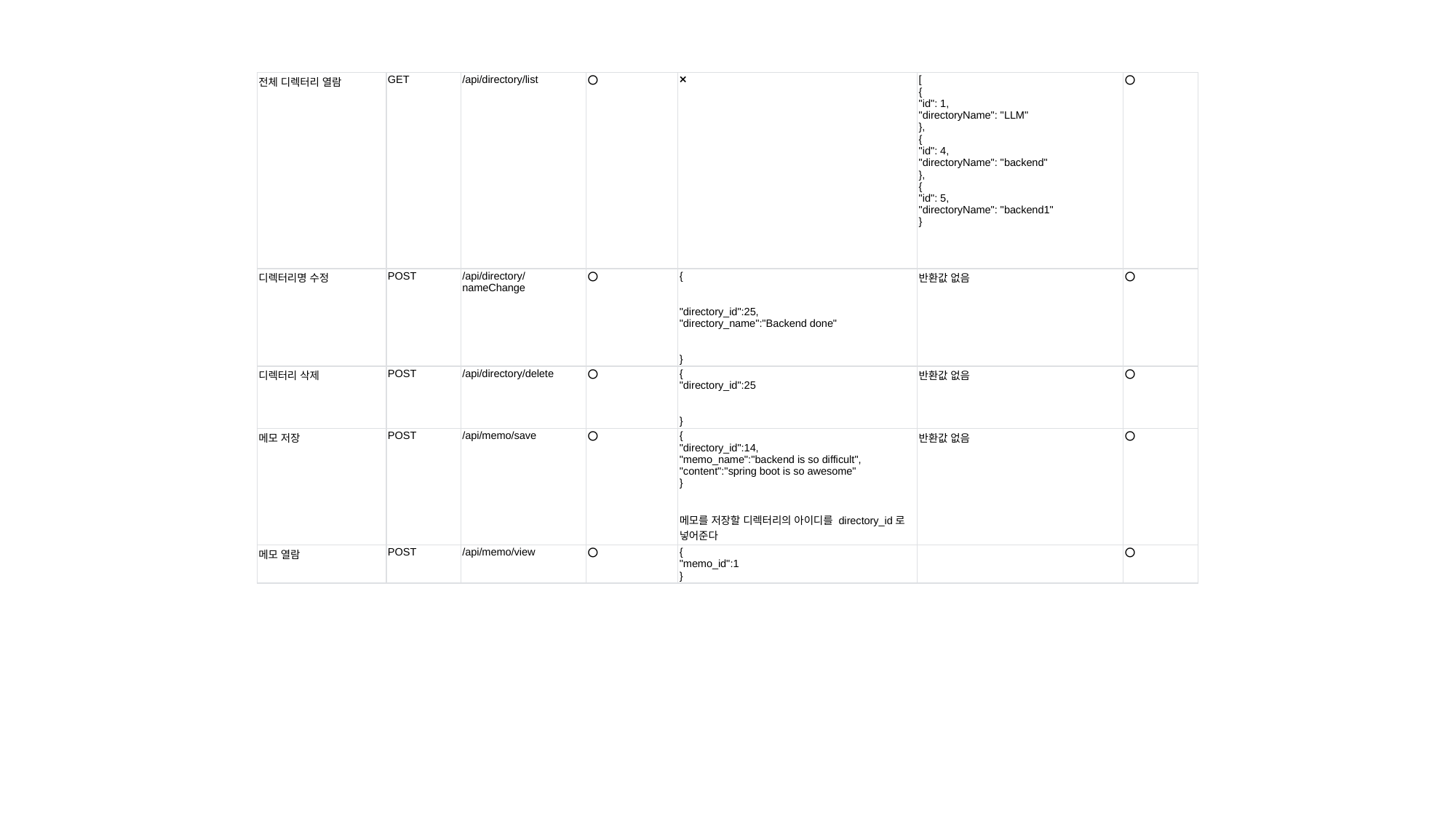

| 전체 디렉터리 열람 | GET | /api/directory/list | ⭕️ | ❌ | [ { "id": 1, "directoryName": "LLM" }, { "id": 4, "directoryName": "backend" }, { "id": 5, "directoryName": "backend1" } | ⭕️ |
| --- | --- | --- | --- | --- | --- | --- |
| 디렉터리명 수정 | POST | /api/directory/nameChange | ⭕️ | { "directory\_id":25, "directory\_name":"Backend done" } | 반환값 없음 | ⭕️ |
| 디렉터리 삭제 | POST | /api/directory/delete | ⭕️ | { "directory\_id":25 } | 반환값 없음 | ⭕️ |
| 메모 저장 | POST | /api/memo/save | ⭕️ | { "directory\_id":14, "memo\_name":"backend is so difficult", "content":"spring boot is so awesome" } 메모를 저장할 디렉터리의 아이디를 directory\_id로 넣어준다 | 반환값 없음 | ⭕️ |
| 메모 열람 | POST | /api/memo/view | ⭕️ | { "memo\_id":1 } |  | ⭕️ |